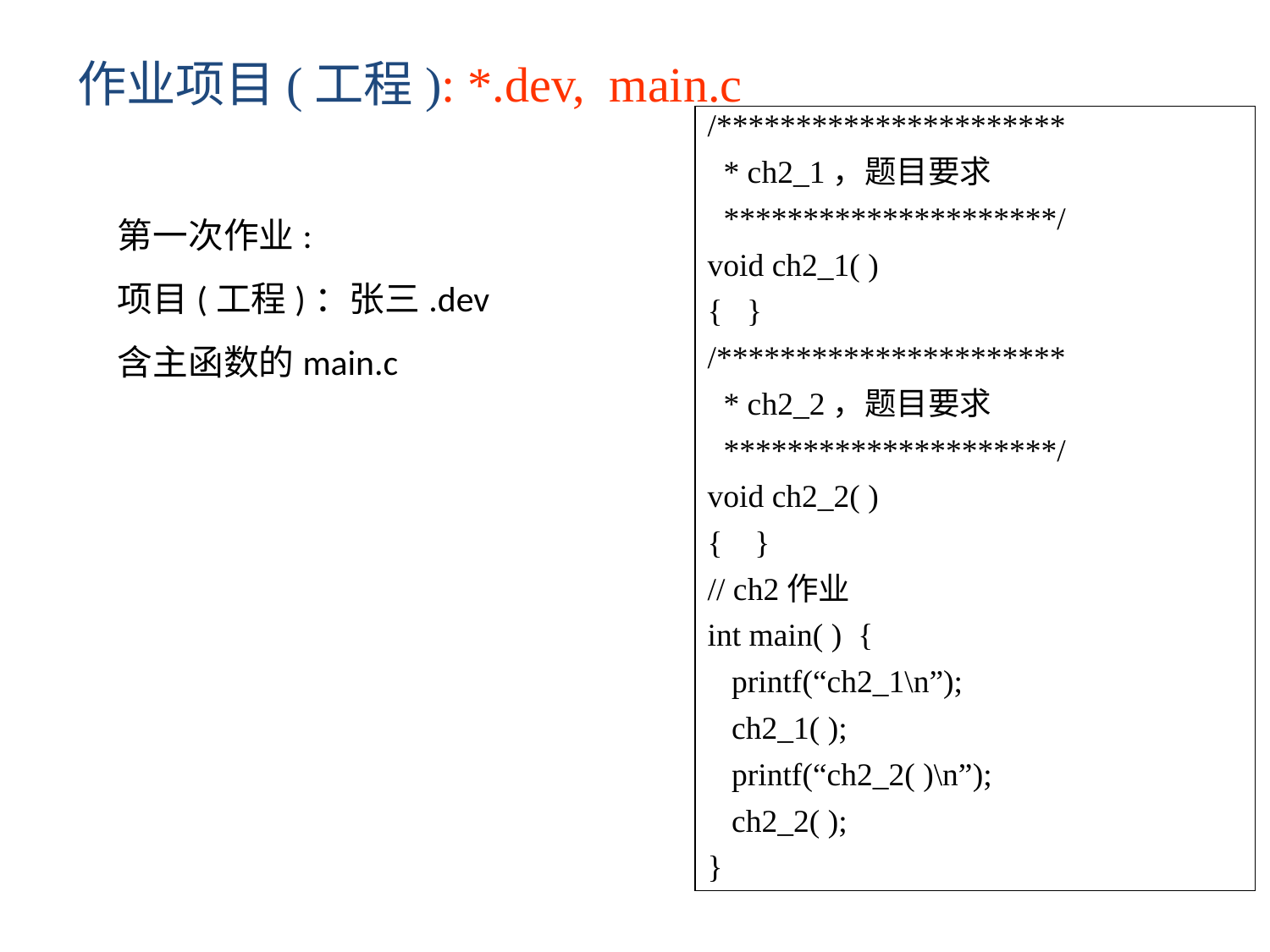

作业项目(工程): *.dev,  main.c
/**********************
  * ch2_1，题目要求
  *********************/
void ch2_1( )
{   }
/**********************
  * ch2_2，题目要求
  *********************/
void ch2_2( )
{    }
// ch2作业
int main( )  {
   printf(“ch2_1\n”);
   ch2_1( );
   printf(“ch2_2( )\n”);
   ch2_2( );
}
第一次作业:
项目(工程)：张三.dev
含主函数的main.c